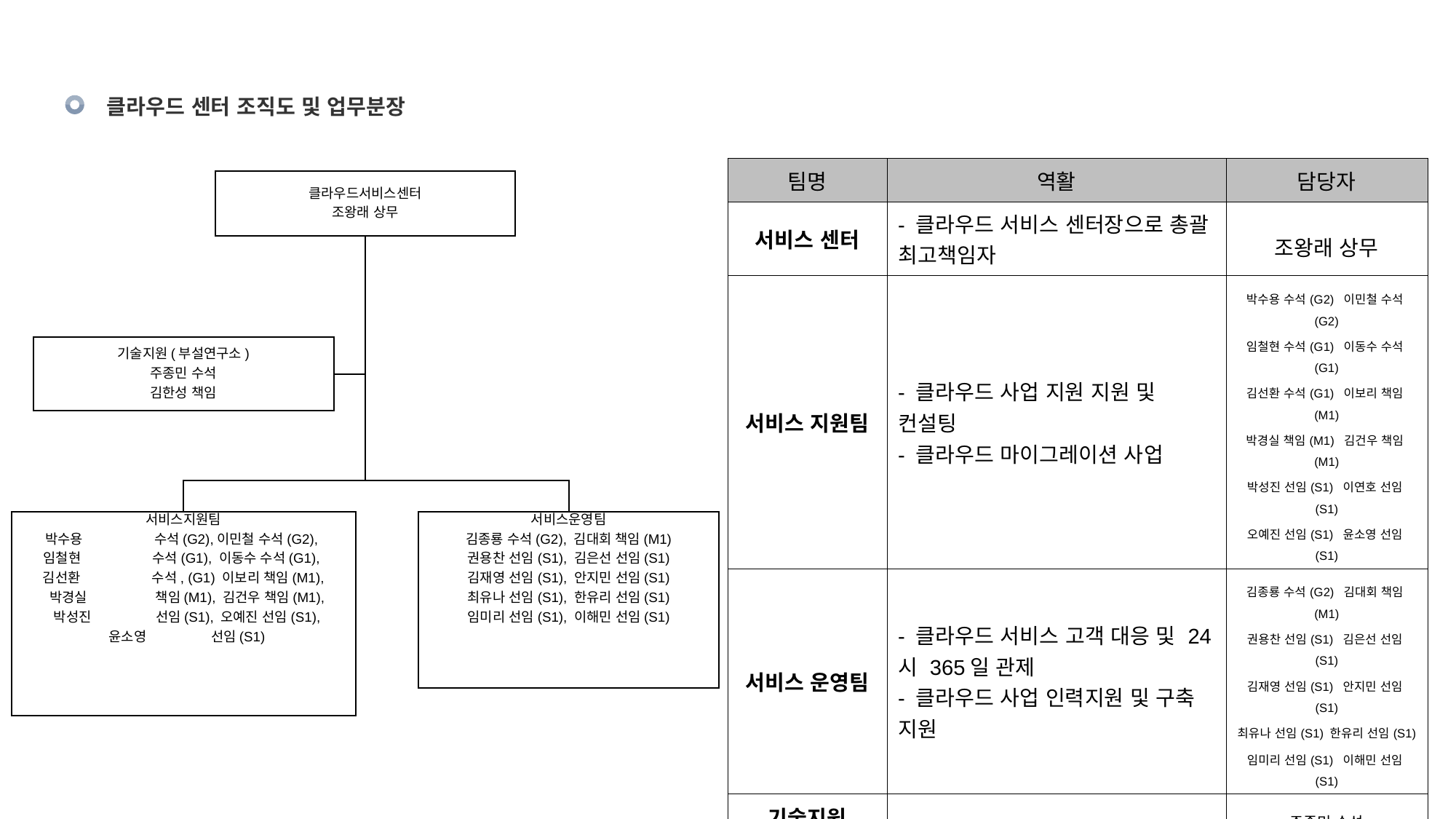

클라우드 센터 조직도 및 업무분장

클라우드서비스센터
조왕래 상무
서비스지원팀
박수용	수석(G2),이민철 수석(G2),
임철현	수석(G1), 이동수 수석(G1),
김선환	수석, (G1) 이보리 책임(M1),
 박경실	 책임(M1), 김건우 책임(M1),
 박성진	선임(S1), 오예진 선임(S1),
 윤소영	선임(S1)
서비스운영팀
김종룡 수석(G2), 김대회 책임(M1)
권용찬 선임(S1), 김은선 선임(S1)
김재영 선임(S1), 안지민 선임(S1)
최유나 선임(S1), 한유리 선임(S1)
임미리 선임(S1), 이해민 선임(S1)
기술지원(부설연구소)
주종민 수석
김한성 책임
| 팀명 | 역활 | 담당자 |
| --- | --- | --- |
| 서비스 센터 | - 클라우드 서비스 센터장으로 총괄 최고책임자 | 조왕래 상무 |
| 서비스 지원팀 | - 클라우드 사업 지원 지원 및 컨설팅 - 클라우드 마이그레이션 사업 | 박수용 수석(G2) 이민철 수석(G2) 임철현 수석(G1) 이동수 수석(G1) 김선환 수석(G1) 이보리 책임(M1) 박경실 책임(M1) 김건우 책임(M1) 박성진 선임(S1) 이연호 선임(S1) 오예진 선임(S1) 윤소영 선임(S1) |
| 서비스 운영팀 | - 클라우드 서비스 고객 대응 및 24시 365일 관제 - 클라우드 사업 인력지원 및 구축 지원 | 김종룡 수석(G2) 김대회 책임(M1) 권용찬 선임(S1) 김은선 선임(S1) 김재영 선임(S1) 안지민 선임(S1) 최유나 선임(S1) 한유리 선임(S1) 임미리 선임(S1) 이해민 선임(S1) |
| 기술지원 (부설연구소) | - 클라우드 애플리케이션 기술연구 | 주종민 수석 김한성 책임 |